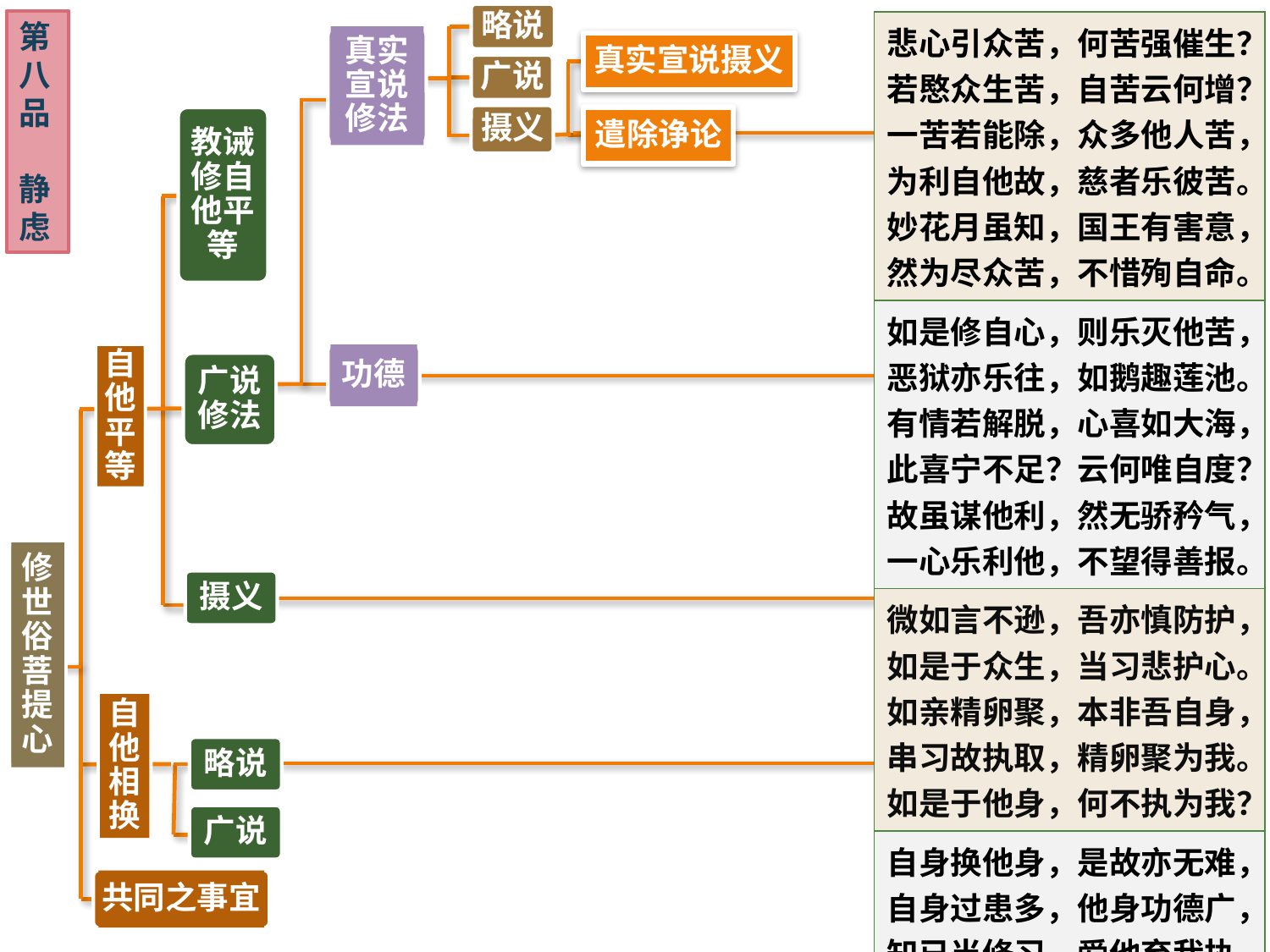

略说
第八品

静虑
| 悲心引众苦，何苦强催生？若愍众生苦，自苦云何增？一苦若能除，众多他人苦，为利自他故，慈者乐彼苦。妙花月虽知，国王有害意，然为尽众苦，不惜殉自命。 |
| --- |
| 如是修自心，则乐灭他苦，恶狱亦乐往，如鹅趣莲池。有情若解脱，心喜如大海，此喜宁不足？云何唯自度？故虽谋他利，然无骄矜气，一心乐利他，不望得善报。 |
| 微如言不逊，吾亦慎防护，如是于众生，当习悲护心。如亲精卵聚，本非吾自身，串习故执取，精卵聚为我。如是于他身，何不执为我？ |
| 自身换他身，是故亦无难，自身过患多，他身功德广，知已当修习，爱他弃我执。 |
真实宣说修法

真实宣说摄义

广说

摄义
遣除诤论

教诫修自他平等
功德

自他平等

广说修法

修世俗菩提心

摄义

自他相换

略说

广说

共同之事宜